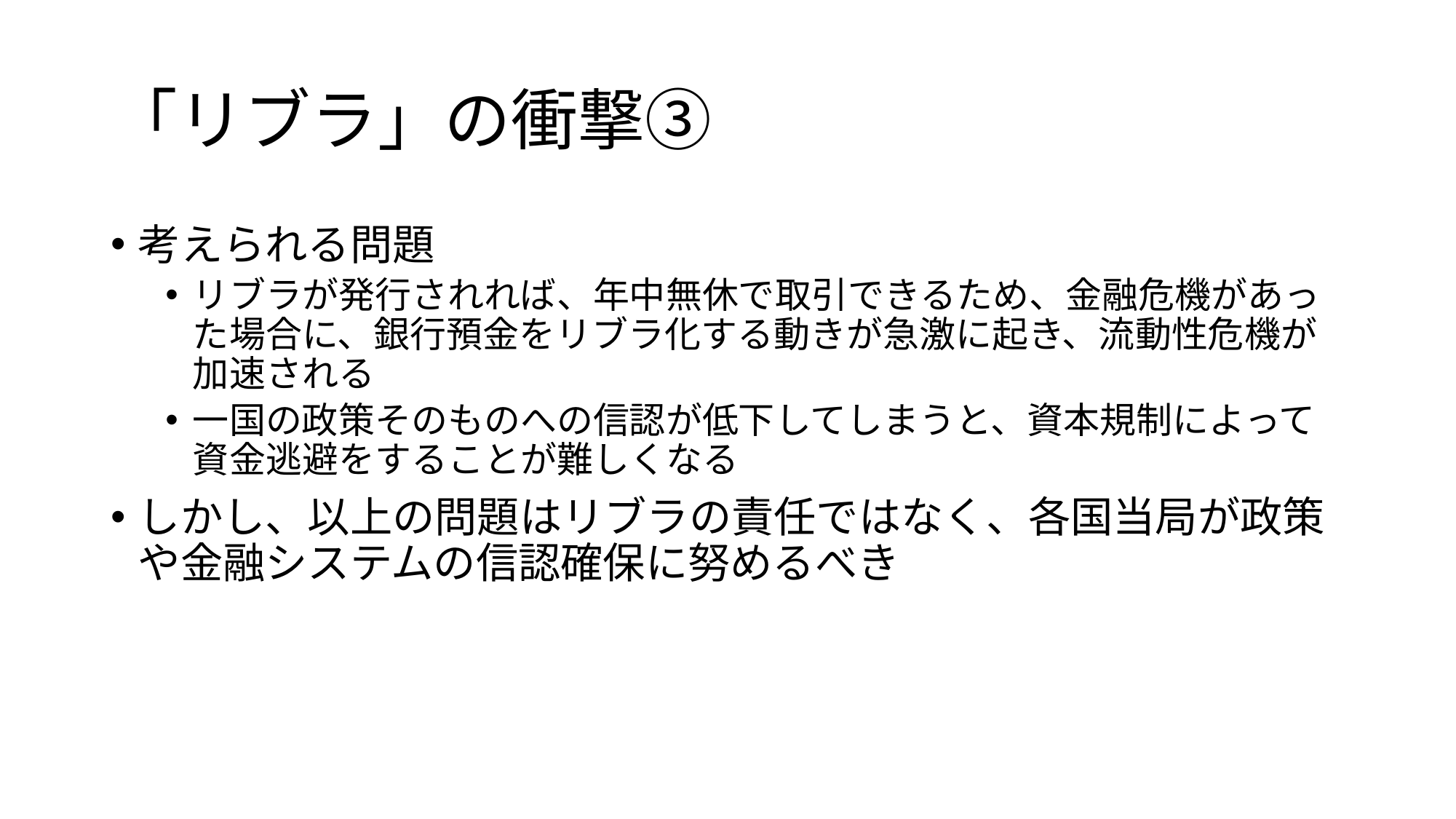

# 「リブラ」の衝撃③
考えられる問題
リブラが発行されれば、年中無休で取引できるため、金融危機があった場合に、銀行預金をリブラ化する動きが急激に起き、流動性危機が加速される
一国の政策そのものへの信認が低下してしまうと、資本規制によって資金逃避をすることが難しくなる
しかし、以上の問題はリブラの責任ではなく、各国当局が政策や金融システムの信認確保に努めるべき